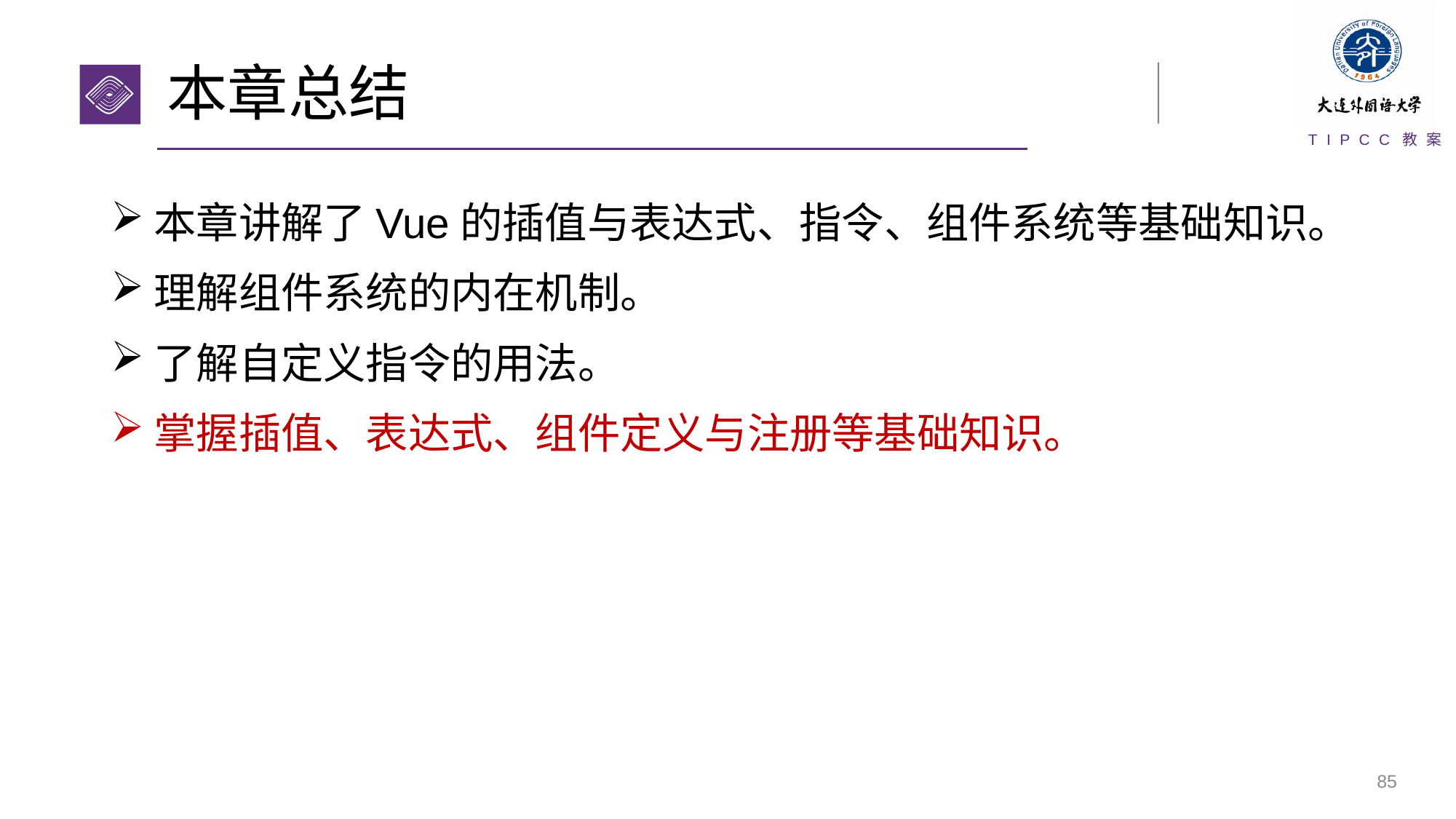

# 本章总结
本章讲解了Vue的插值与表达式、指令、组件系统等基础知识。
理解组件系统的内在机制。
了解自定义指令的用法。
掌握插值、表达式、组件定义与注册等基础知识。
85